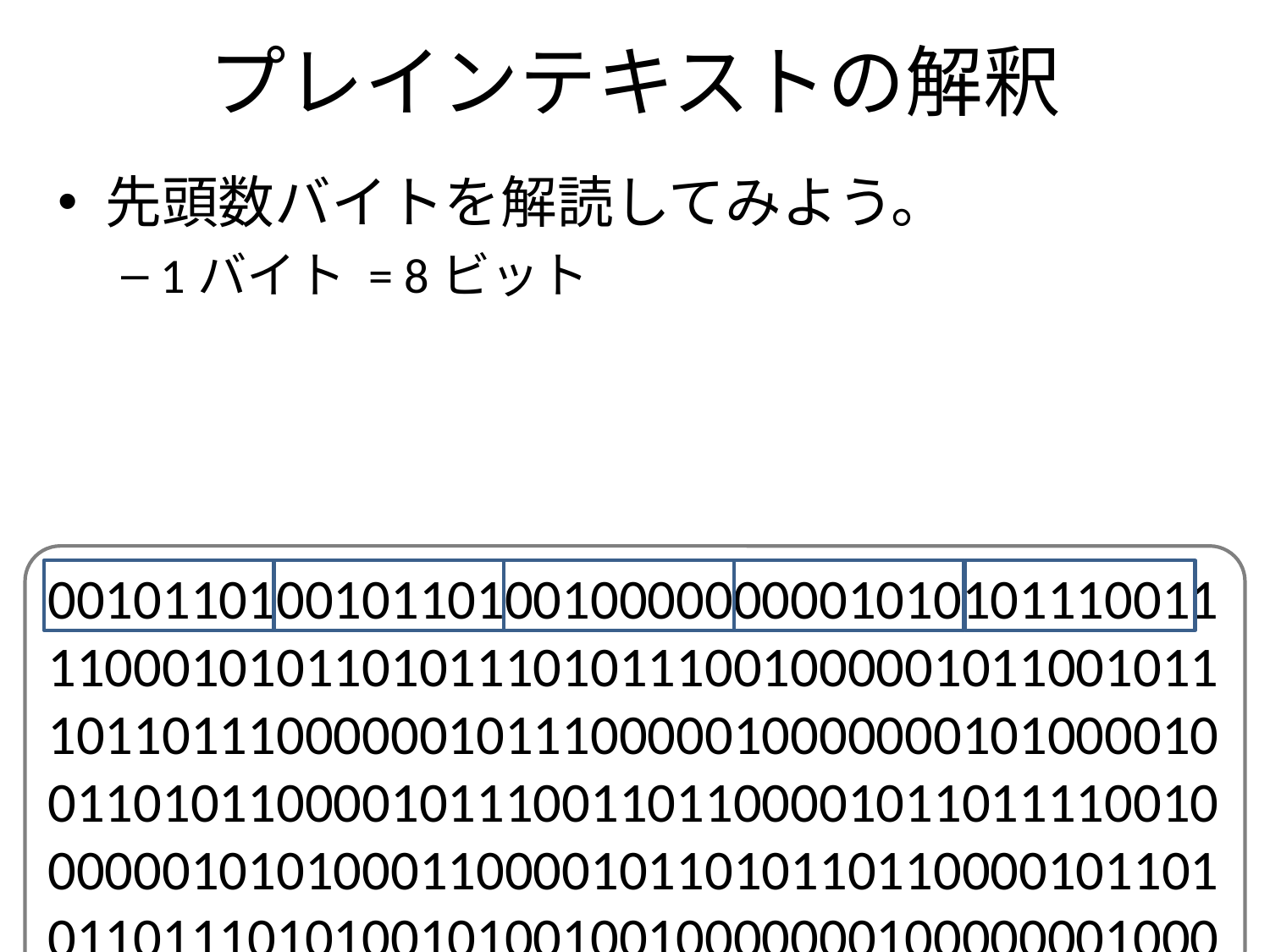

# プレインテキストの解釈
先頭数バイトを解読してみよう。
1バイト = 8ビット
00101101001011010010000000001010101110011110001010110101110101110010000010110010111011011100000010111000001000000010100001001101011000010111001101100001011011110010000001010100011000010110101101100001011010110111010100101001001000000010000000100000001000001010001010101000001100100011000000110001001100111100011110101111001101001011011111101110101001001100101111000011110111101100011111001000110000101110011110110011110110001010010011001011101100001101110010100100111010101010010011011110101001001011011110100100101111111010000110100011000010100010111100101111001000000010000011000011110111101100011111001000110000101110011110110011110110001011111111011110101111011111000110110100110110111011111011110000110010101111001110100101111000011010010111000111101001011010001110100101101000101011100010100110101101011110011010110111110011110000101000101111001011110010000000100000010001010110110101100001011010010110110000111010001000000110110101100001011100110110000101101111010000000111001101101100011010010111001100101110011101000111001101110101011010110111010101100010011000010010111001100001011000110010111001101010011100000000101000101111001011110010000000100000010101000110010101101100001110100010000000110000001100100011100100101101001110000011010100111001001011010011000100110011001110010011010000001010

47